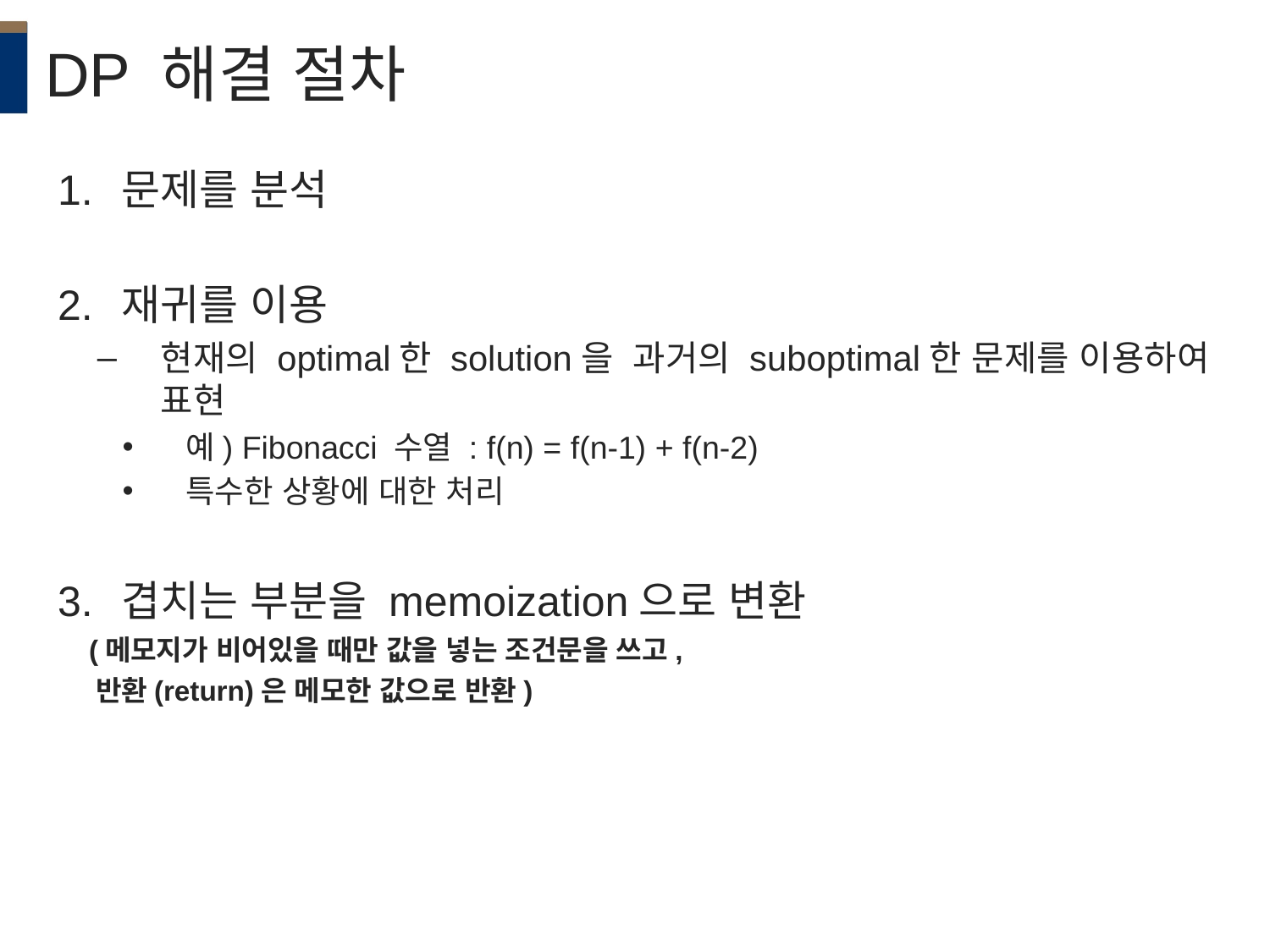

# DP 해결 절차
문제를 분석

재귀를 이용
현재의 optimal한 solution을  과거의 suboptimal한 문제를 이용하여 표현
예) Fibonacci 수열 : f(n) = f(n-1) + f(n-2)
특수한 상황에 대한 처리

겹치는 부분을 memoization으로 변환
    (메모지가 비어있을 때만 값을 넣는 조건문을 쓰고,
    반환(return)은 메모한 값으로 반환)